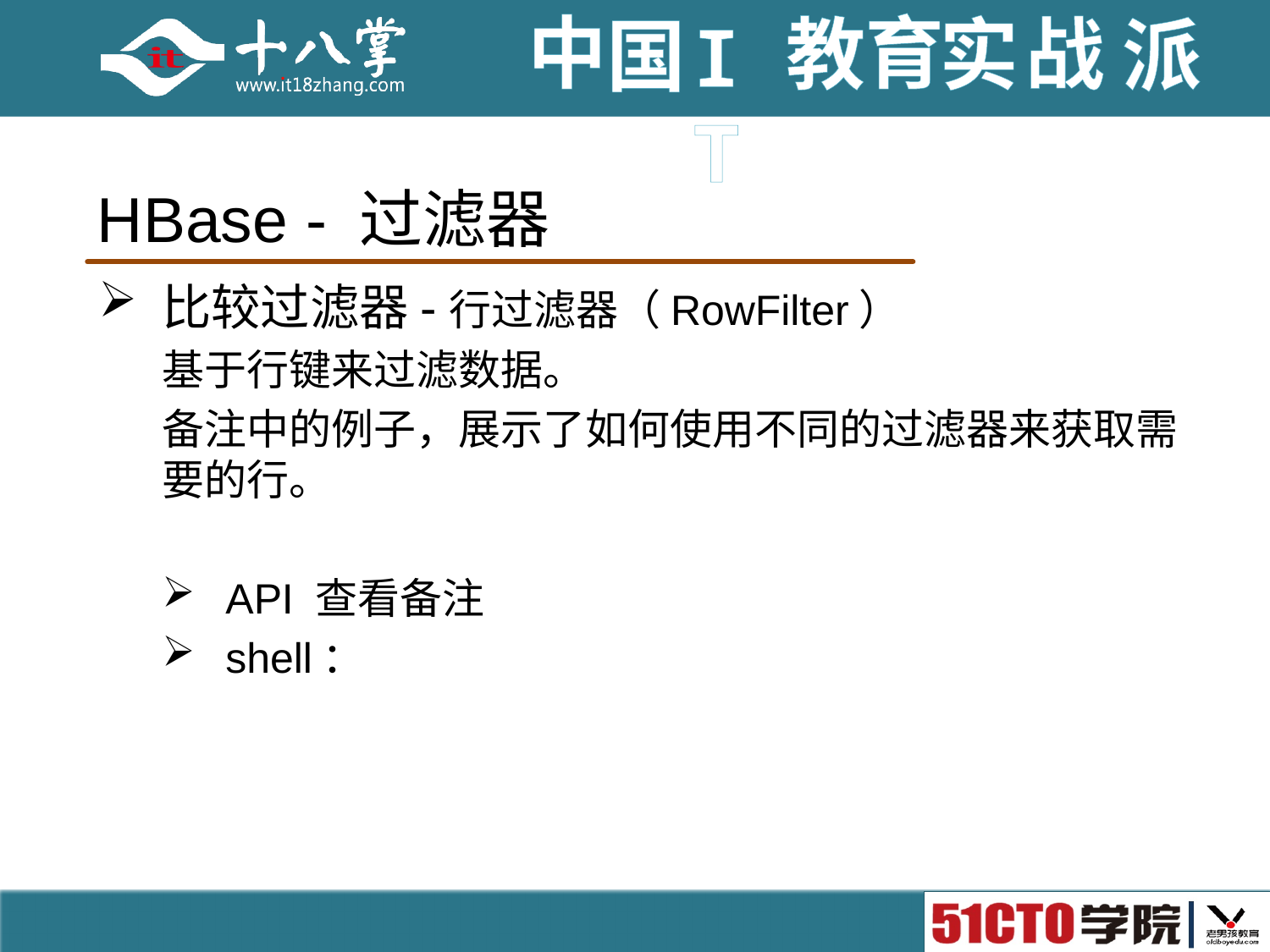

# HBase - 过滤器
比较过滤器-行过滤器（RowFilter）
基于行键来过滤数据。
备注中的例子，展示了如何使用不同的过滤器来获取需要的行。

API 查看备注
shell：